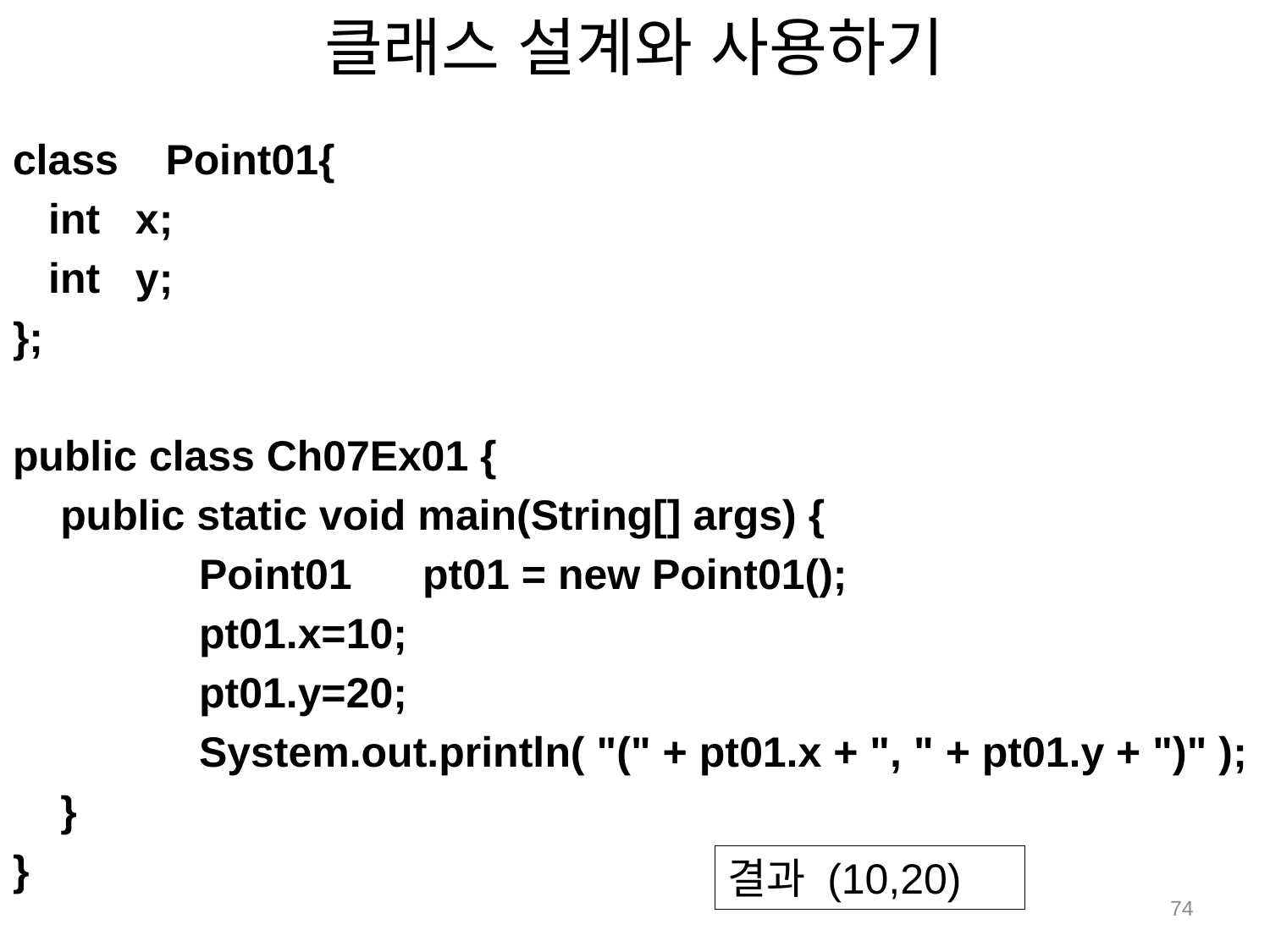

# 클래스 설계와 사용하기
class    Point01{
   int   x;
   int   y;
};

public class Ch07Ex01 {
	public static void main(String[] args) {
		 Point01      pt01 = new Point01();
		 pt01.x=10;
		 pt01.y=20;
		 System.out.println( "(" + pt01.x + ", " + pt01.y + ")" );
	}
}

결과 (10,20)
74